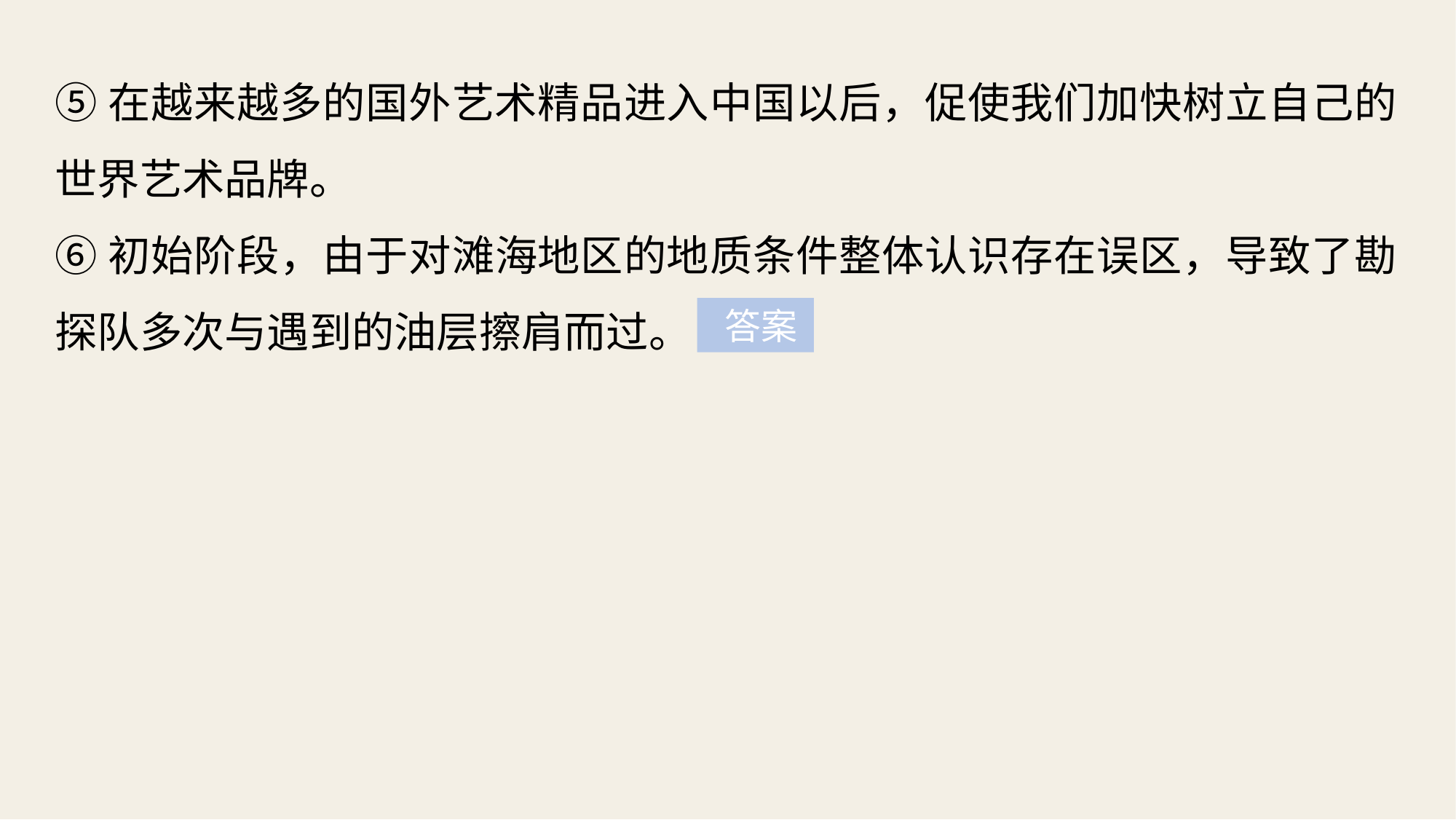

⑤在越来越多的国外艺术精品进入中国以后，促使我们加快树立自己的世界艺术品牌。
⑥初始阶段，由于对滩海地区的地质条件整体认识存在误区，导致了勘探队多次与遇到的油层擦肩而过。
 答案